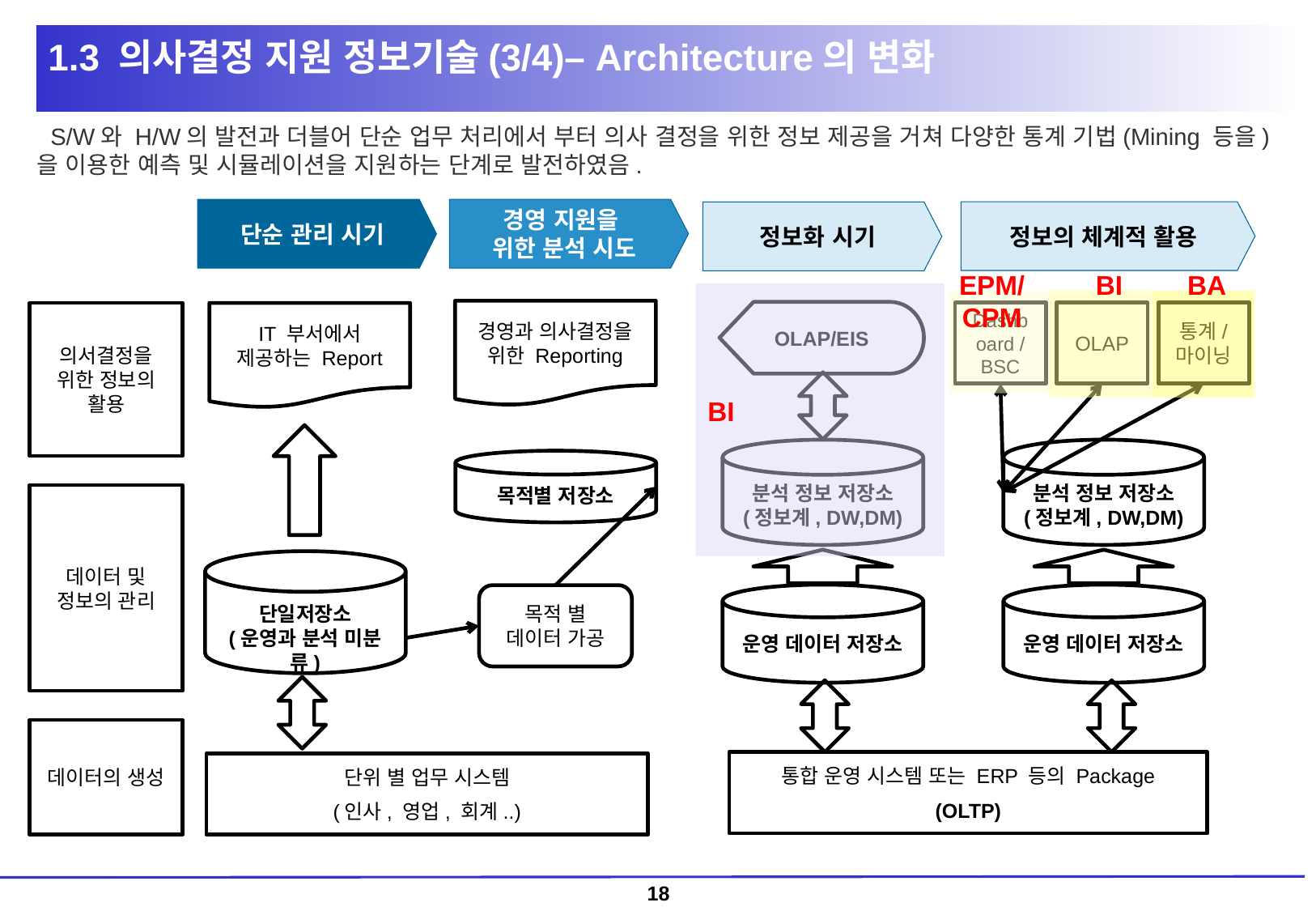

1.3 의사결정 지원 정보기술(3/4)– Architecture의 변화
  S/W와 H/W의 발전과 더블어 단순 업무 처리에서 부터 의사 결정을 위한 정보 제공을 거쳐 다양한 통계 기법(Mining 등을)을 이용한 예측 및 시뮬레이션을 지원하는 단계로 발전하였음.
경영 지원을
위한 분석 시도
단순 관리 시기
정보의 체계적 활용
정보화 시기
EPM/CPM
BI
BA

경영과 의사결정을 위한 Reporting
OLAP/EIS
Dashboard / BSC
OLAP
통계/ 마이닝
의서결정을 위한 정보의 활용
IT 부서에서 제공하는 Report

BI

분석 정보 저장소
(정보계, DW,DM)
분석 정보 저장소
(정보계, DW,DM)
목적별 저장소
데이터 및 정보의 관리

목적 별 데이터 가공
단일저장소
(운영과 분석 미분류)
운영 데이터 저장소
운영 데이터 저장소

데이터의 생성
통합 운영 시스템 또는 ERP 등의 Package
(OLTP)
단위 별 업무 시스템
(인사, 영업, 회계..)